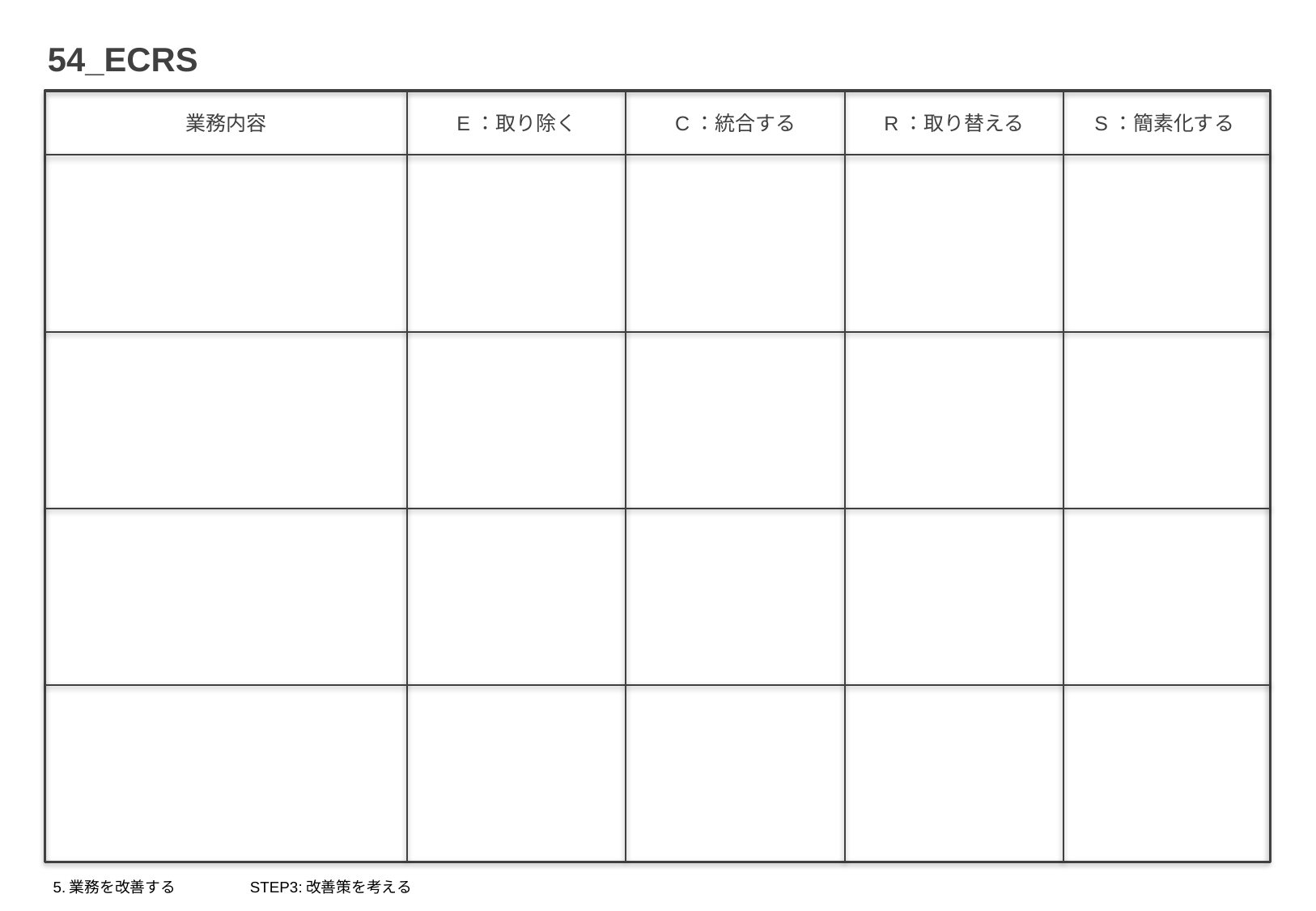

54_ECRS

業務内容
E：取り除く
C：統合する
R：取り替える
S：簡素化する
5.業務を改善する
STEP3:改善策を考える